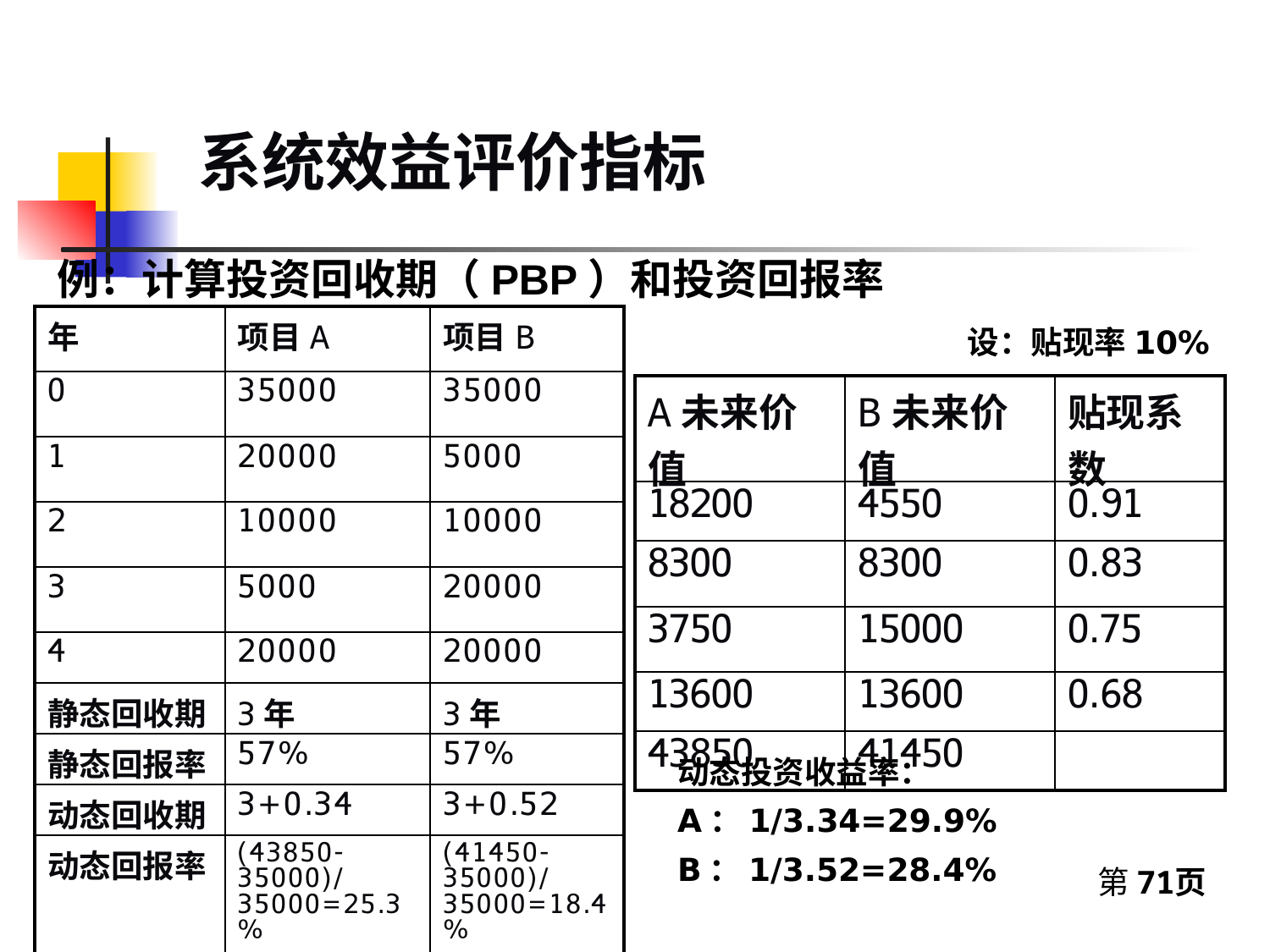

系统效益评价指标
例：计算投资回收期（PBP）和投资回报率

| 年 | 项目A | 项目B |
| --- | --- | --- |
| 0 | 35000 | 35000 |
| 1 | 20000 | 5000 |
| 2 | 10000 | 10000 |
| 3 | 5000 | 20000 |
| 4 | 20000 | 20000 |
| 静态回收期 | 3年 | 3年 |
| 静态回报率 | 57% | 57% |
| 动态回收期 | 3+0.34 | 3+0.52 |
| 动态回报率 | (43850-35000)/35000=25.3% | (41450-35000)/35000=18.4% |
设：贴现率10%
| A未来价值 | B未来价值 | 贴现系数 |
| --- | --- | --- |
| 18200 | 4550 | 0.91 |
| 8300 | 8300 | 0.83 |
| 3750 | 15000 | 0.75 |
| 13600 | 13600 | 0.68 |
| 43850 | 41450 |  |
动态投资收益率：
A：1/3.34=29.9%
B：1/3.52=28.4%